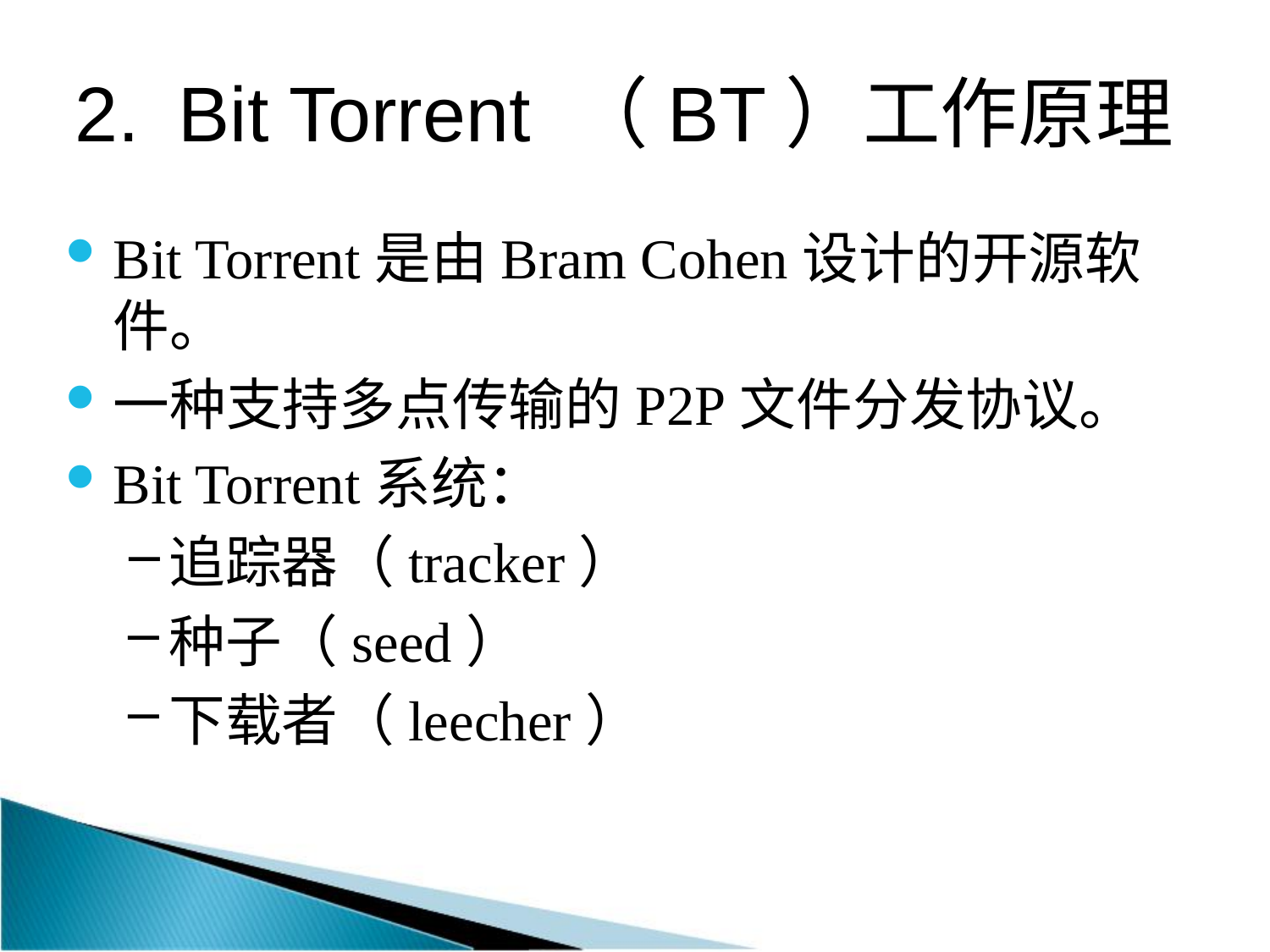

# Bit Torrent （BT）工作原理
Bit Torrent是由Bram Cohen设计的开源软件。
一种支持多点传输的P2P文件分发协议。
Bit Torrent系统：
追踪器（tracker）
种子（seed）
下载者（leecher）